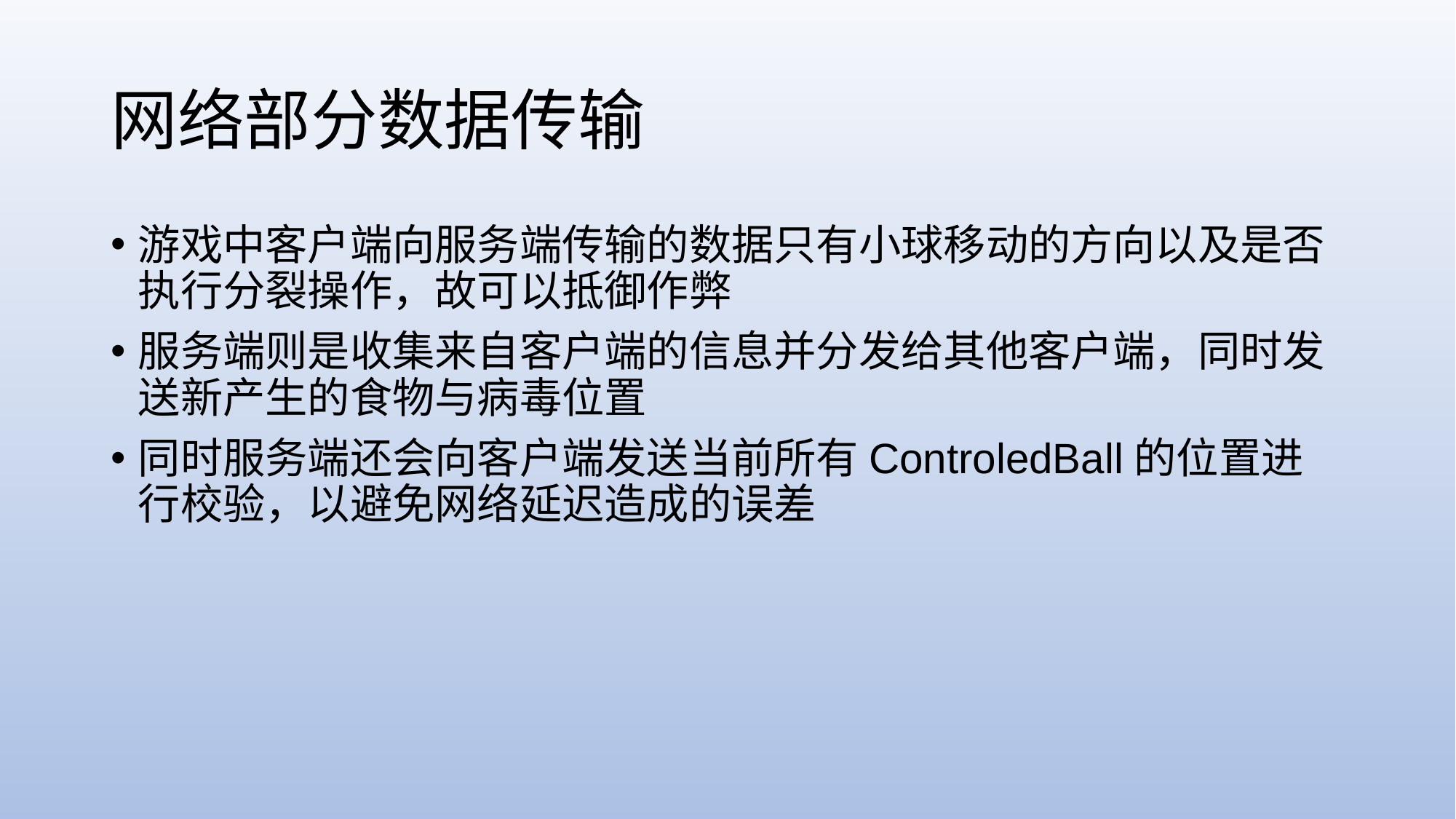

# 网络部分数据传输
游戏中客户端向服务端传输的数据只有小球移动的方向以及是否执行分裂操作，故可以抵御作弊
服务端则是收集来自客户端的信息并分发给其他客户端，同时发送新产生的食物与病毒位置
同时服务端还会向客户端发送当前所有ControledBall的位置进行校验，以避免网络延迟造成的误差